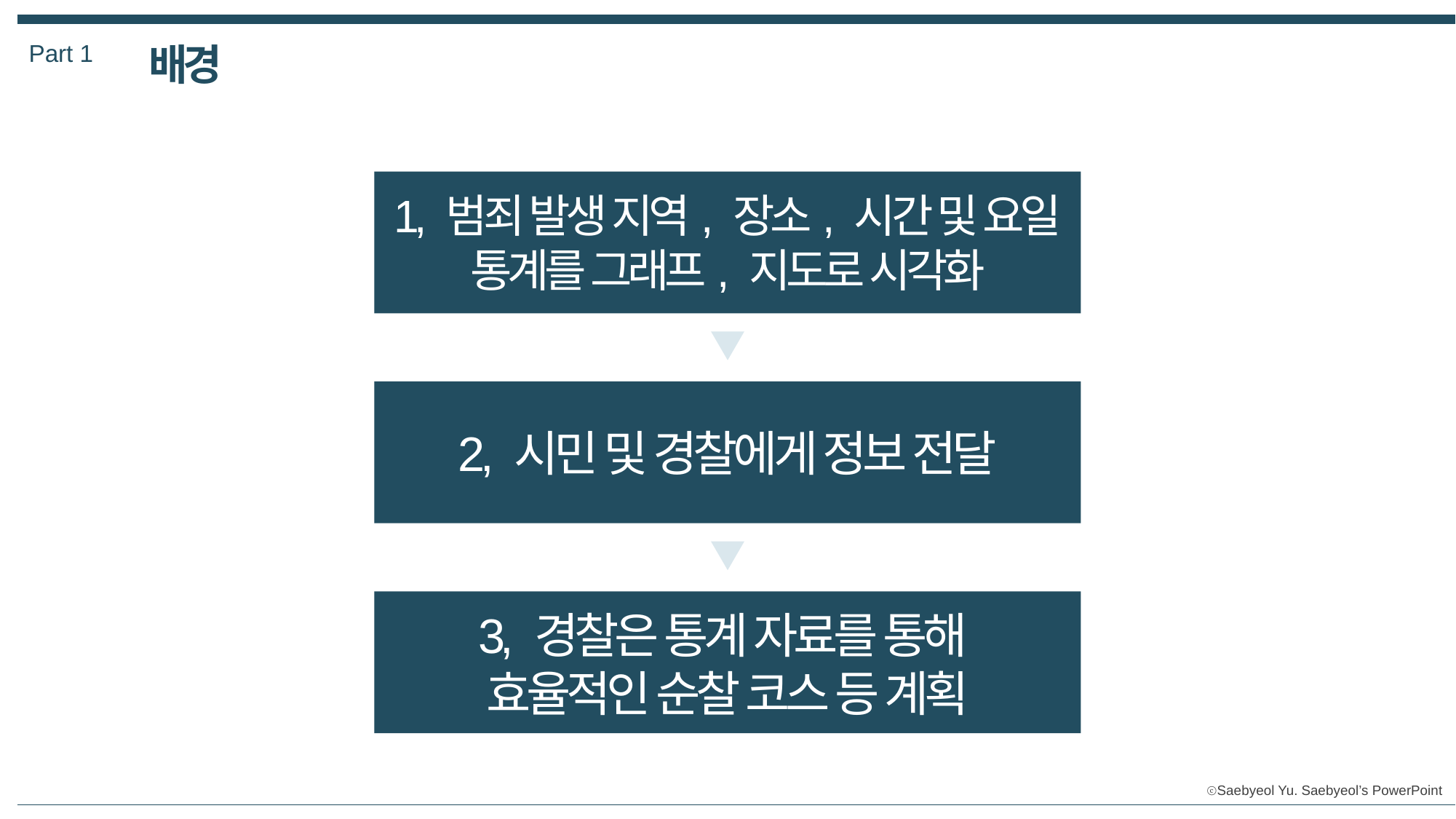

Part 1
배경

1, 범죄 발생 지역, 장소, 시간 및 요일
통계를 그래프, 지도로 시각화

2, 시민 및 경찰에게 정보 전달

3, 경찰은 통계 자료를 통해
효율적인 순찰 코스 등 계획